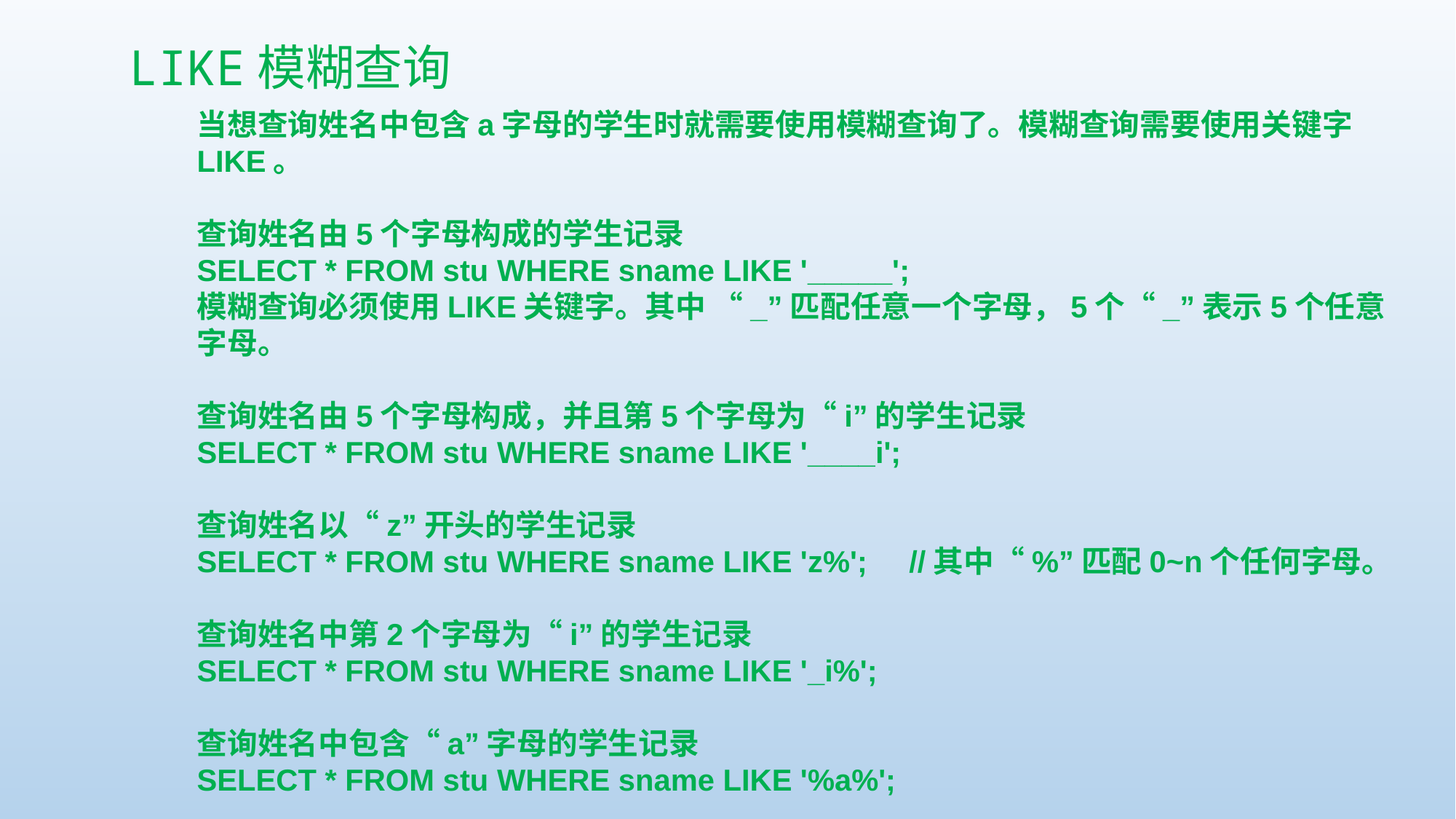

LIKE模糊查询
当想查询姓名中包含a字母的学生时就需要使用模糊查询了。模糊查询需要使用关键字LIKE。

查询姓名由5个字母构成的学生记录
SELECT * FROM stu WHERE sname LIKE '_____';
模糊查询必须使用LIKE关键字。其中 “_”匹配任意一个字母，5个“_”表示5个任意字母。

查询姓名由5个字母构成，并且第5个字母为“i”的学生记录
SELECT * FROM stu WHERE sname LIKE '____i';

查询姓名以“z”开头的学生记录
SELECT * FROM stu WHERE sname LIKE 'z%';     //其中“%”匹配0~n个任何字母。

查询姓名中第2个字母为“i”的学生记录
SELECT * FROM stu WHERE sname LIKE '_i%';

查询姓名中包含“a”字母的学生记录
SELECT * FROM stu WHERE sname LIKE '%a%';